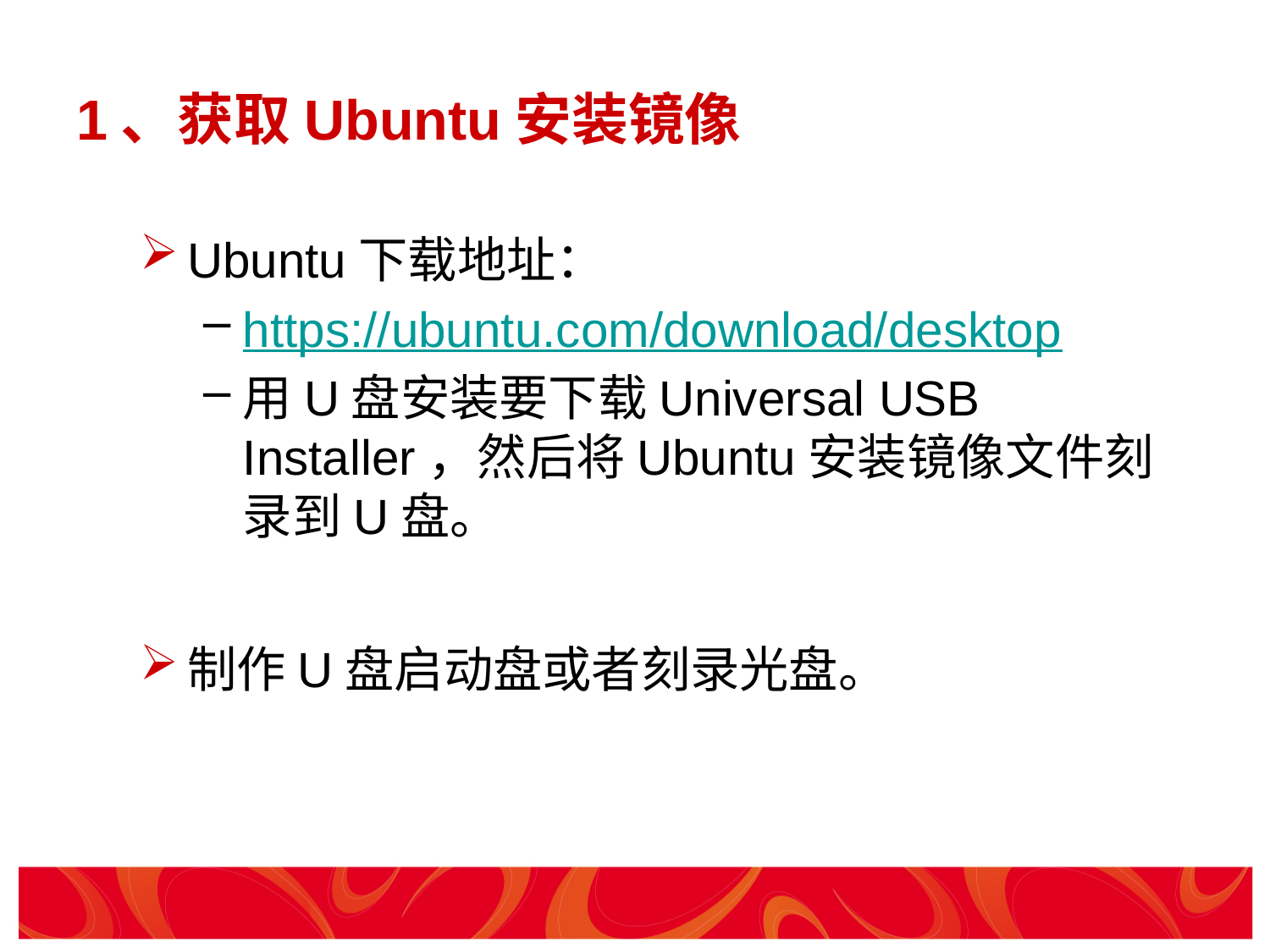

# 1、获取Ubuntu安装镜像
Ubuntu下载地址：
https://ubuntu.com/download/desktop
用U盘安装要下载Universal USB Installer，然后将Ubuntu安装镜像文件刻录到U盘。

制作U盘启动盘或者刻录光盘。